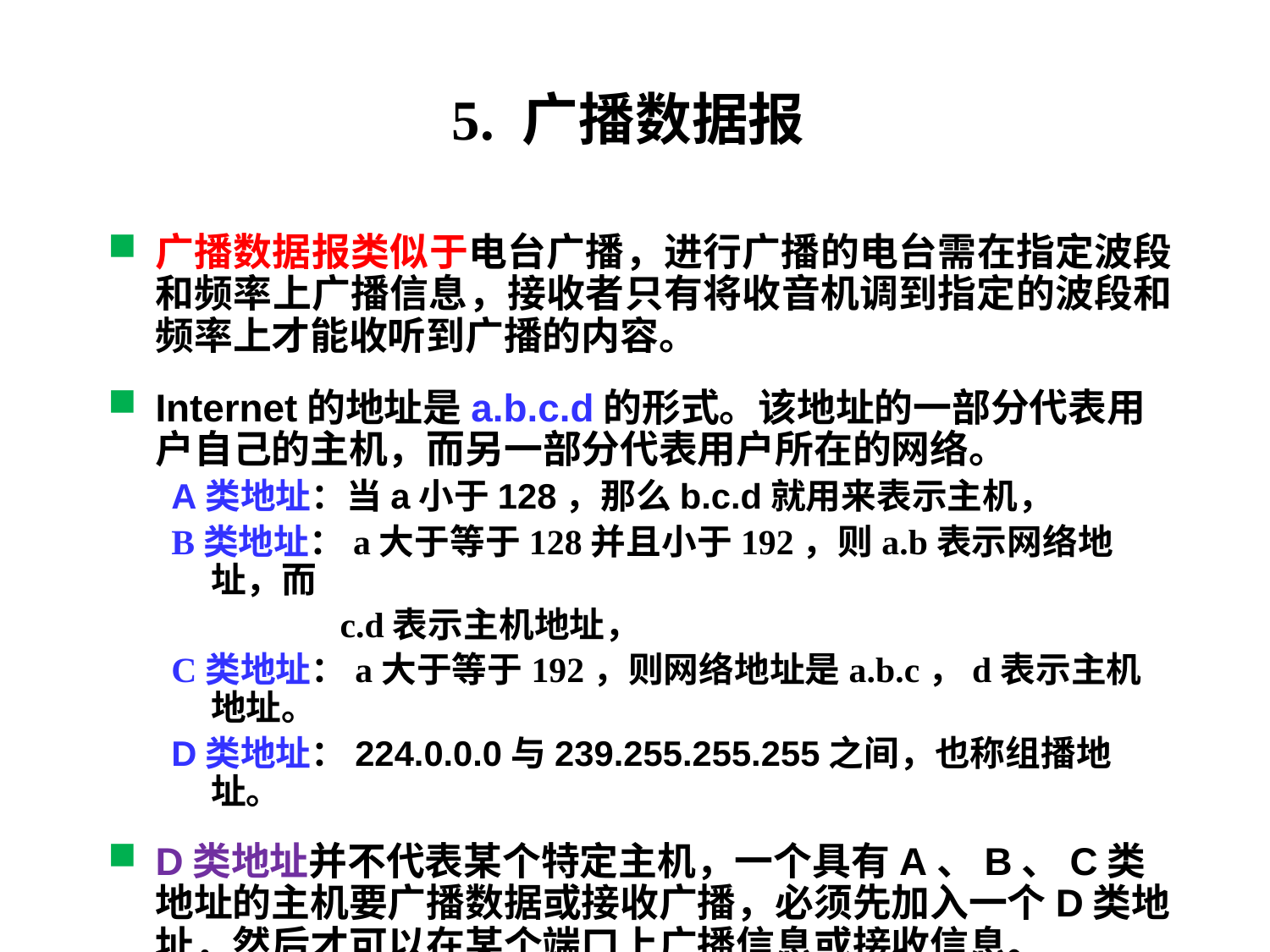

# 5. 广播数据报
广播数据报类似于电台广播，进行广播的电台需在指定波段和频率上广播信息，接收者只有将收音机调到指定的波段和频率上才能收听到广播的内容。

Internet的地址是a.b.c.d的形式。该地址的一部分代表用户自己的主机，而另一部分代表用户所在的网络。
A类地址：当a小于128，那么b.c.d就用来表示主机，
B类地址：a大于等于128并且小于192，则a.b表示网络地址，而
                   c.d表示主机地址，
C类地址：a大于等于192，则网络地址是a.b.c，d表示主机地址。
D类地址：224.0.0.0与239.255.255.255之间，也称组播地址。

D类地址并不代表某个特定主机，一个具有A、B、C类地址的主机要广播数据或接收广播，必须先加入一个D类地址，然后才可以在某个端口上广播信息或接收信息。